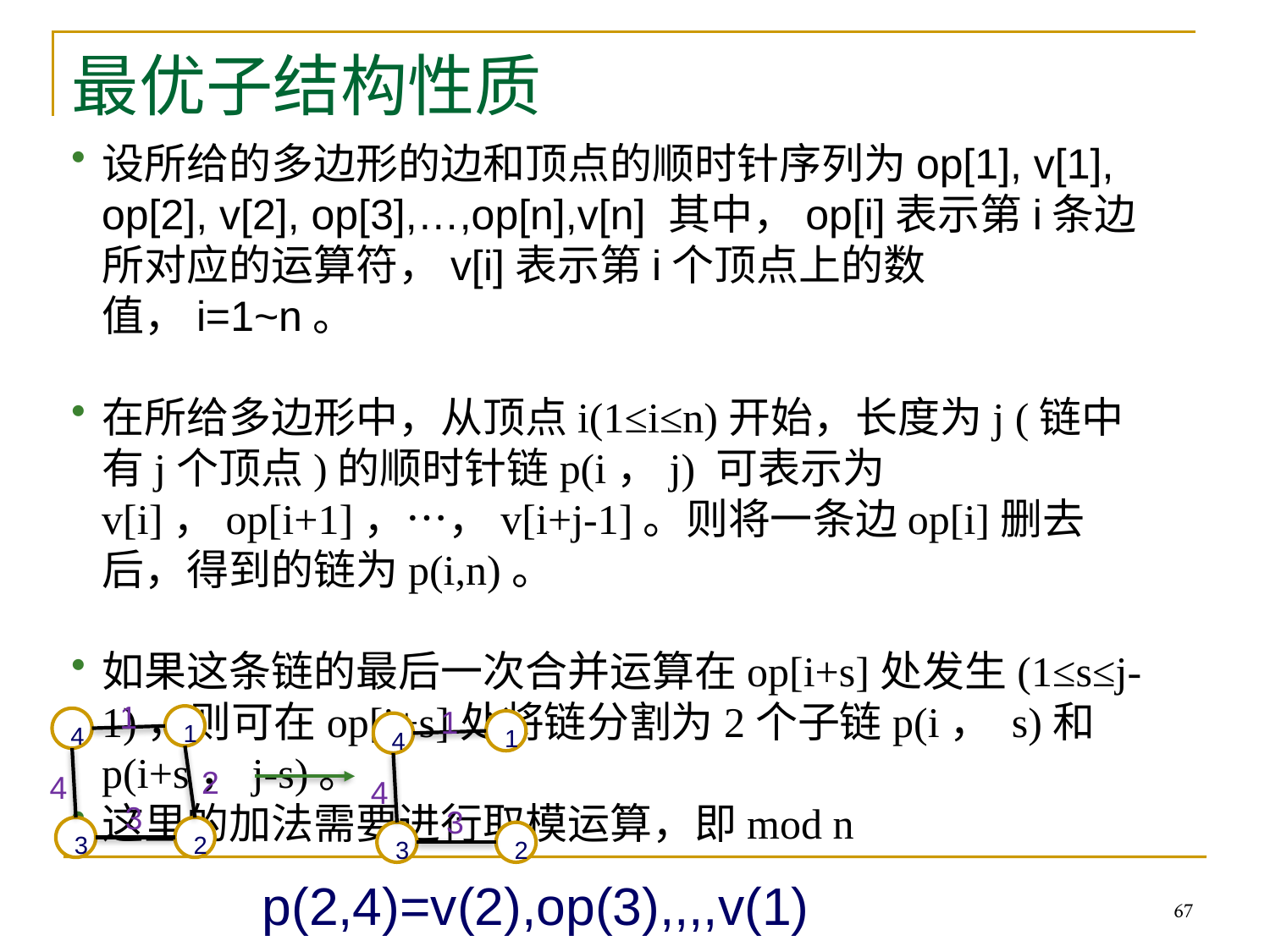

最优子结构性质
设所给的多边形的边和顶点的顺时针序列为op[1], v[1], op[2], v[2], op[3],…,op[n],v[n] 其中，op[i]表示第i条边所对应的运算符，v[i]表示第i个顶点上的数值，i=1~n。

在所给多边形中，从顶点i(1≤i≤n)开始，长度为j (链中有j个顶点)的顺时针链p(i，j) 可表示为v[i]，op[i+1]，…，v[i+j-1]。则将一条边op[i]删去后，得到的链为p(i,n)。

如果这条链的最后一次合并运算在op[i+s]处发生(1≤s≤j-1)，则可在op[i+s]处将链分割为2个子链p(i， s)和p(i+s，j-s)。
这里的加法需要进行取模运算，即mod n
1
1
1
4
1
4
2
4
4
3
3
3
2
3
2
p(2,4)=v(2),op(3),,,,v(1)
67